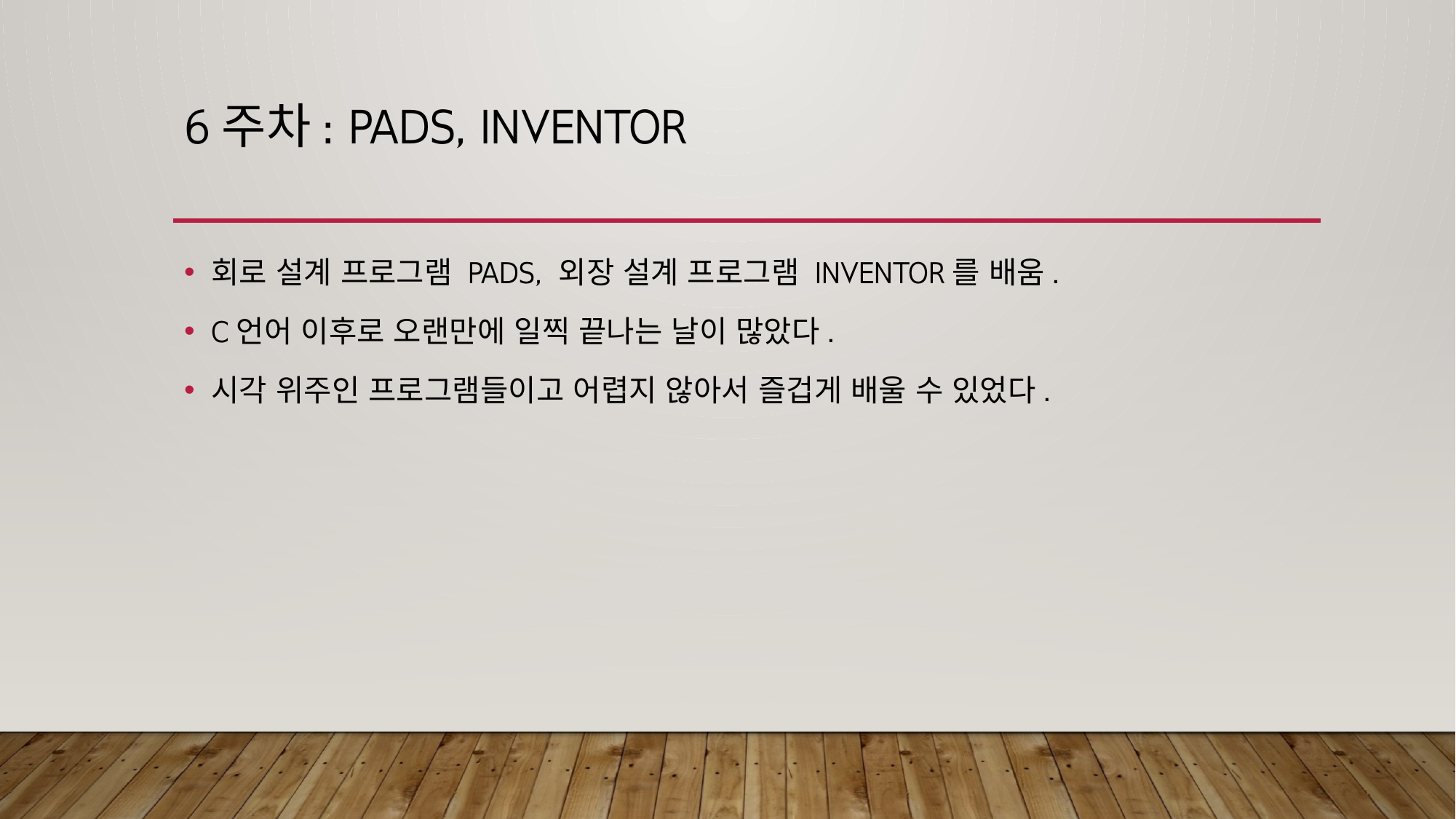

# 6주차: PADS, INVENTOR
회로 설계 프로그램 PADS, 외장 설계 프로그램 INVENTOR를 배움.
C언어 이후로 오랜만에 일찍 끝나는 날이 많았다.
시각 위주인 프로그램들이고 어렵지 않아서 즐겁게 배울 수 있었다.